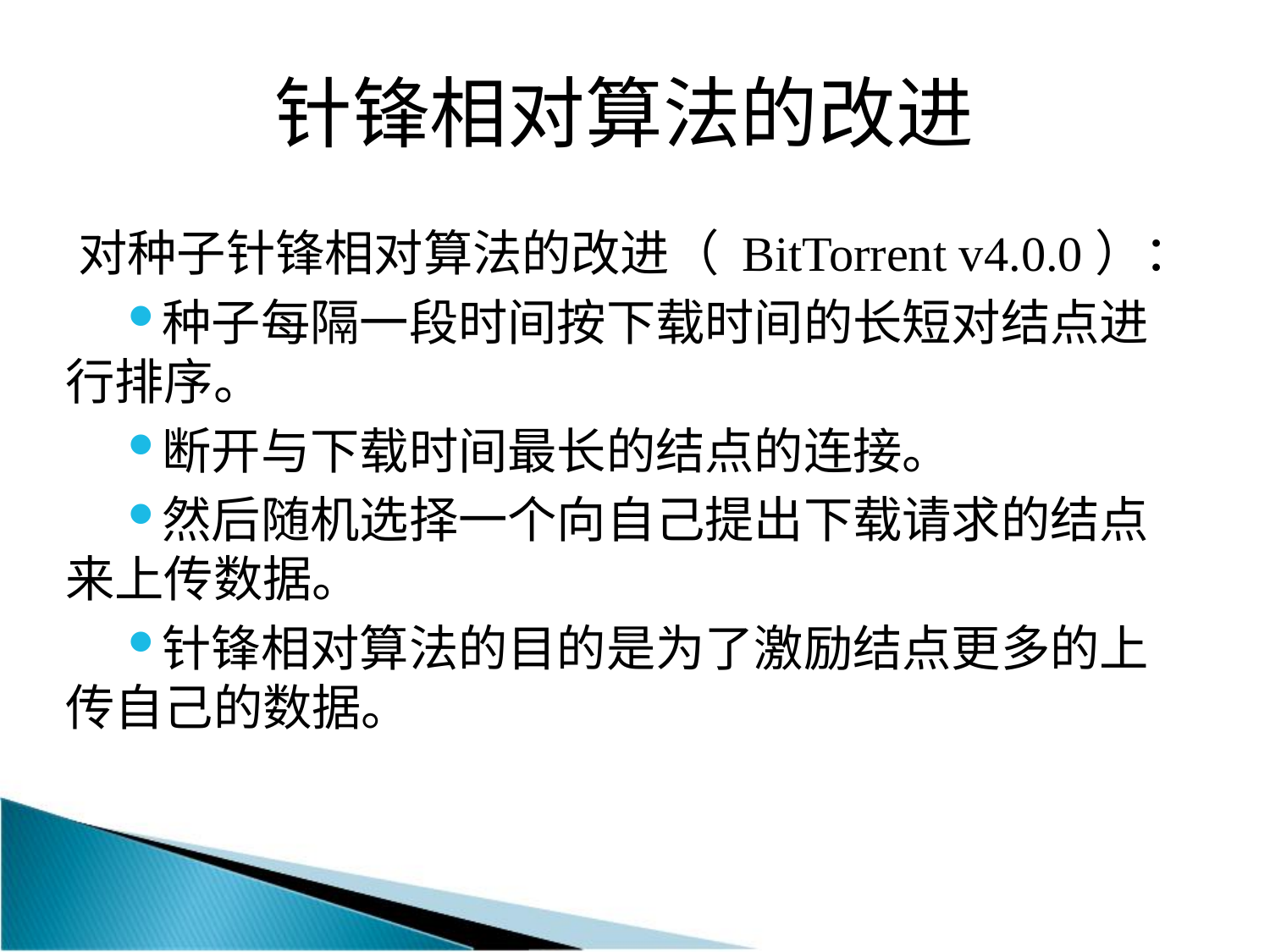

# 针锋相对算法的改进
对种子针锋相对算法的改进（ BitTorrent v4.0.0）：
种子每隔一段时间按下载时间的长短对结点进行排序。
断开与下载时间最长的结点的连接。
然后随机选择一个向自己提出下载请求的结点来上传数据。
针锋相对算法的目的是为了激励结点更多的上传自己的数据。